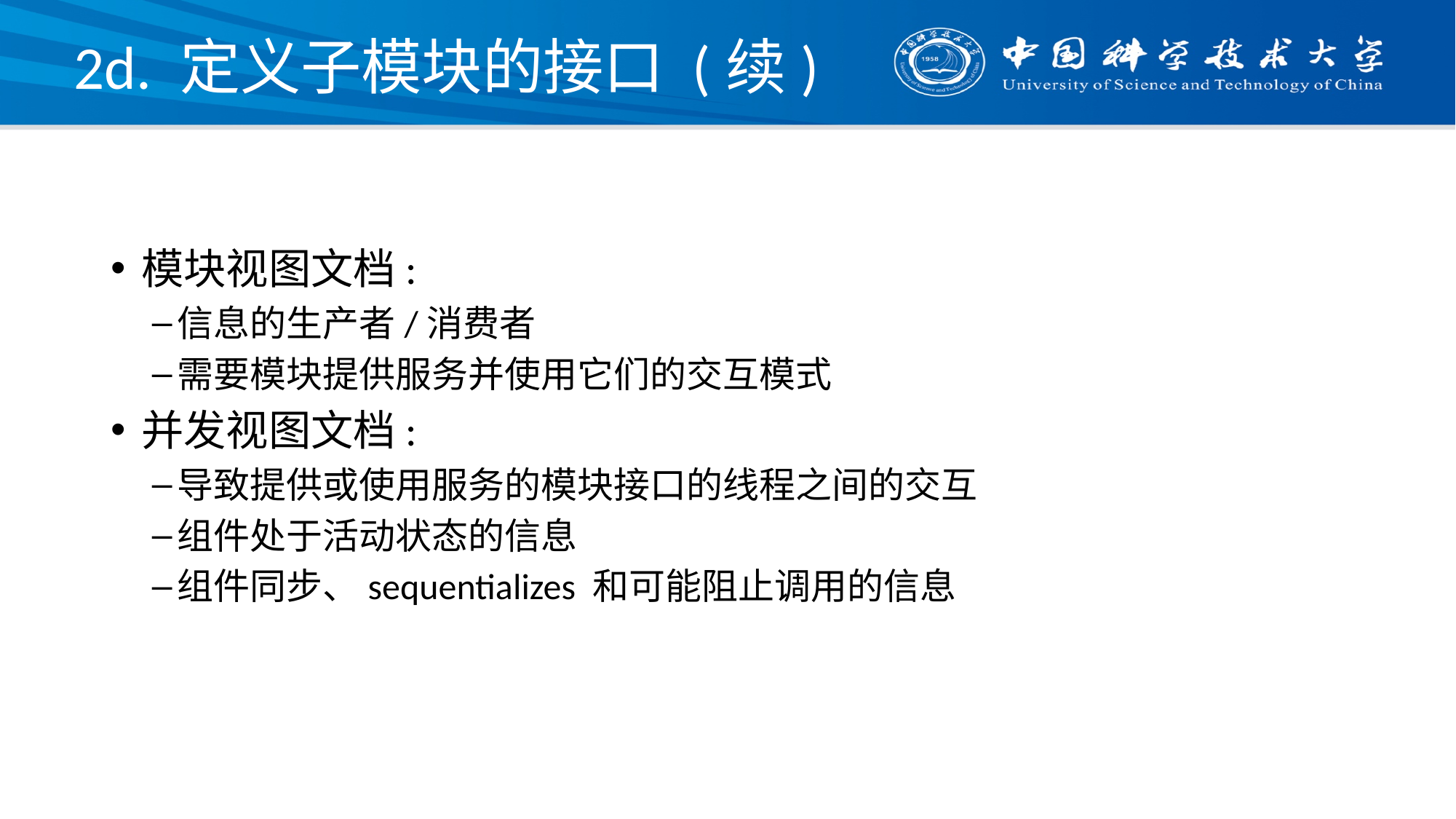

# 2d. 定义子模块的接口 (续)
模块视图文档:
信息的生产者/消费者
需要模块提供服务并使用它们的交互模式
并发视图文档:
导致提供或使用服务的模块接口的线程之间的交互
组件处于活动状态的信息
组件同步、sequentializes 和可能阻止调用的信息